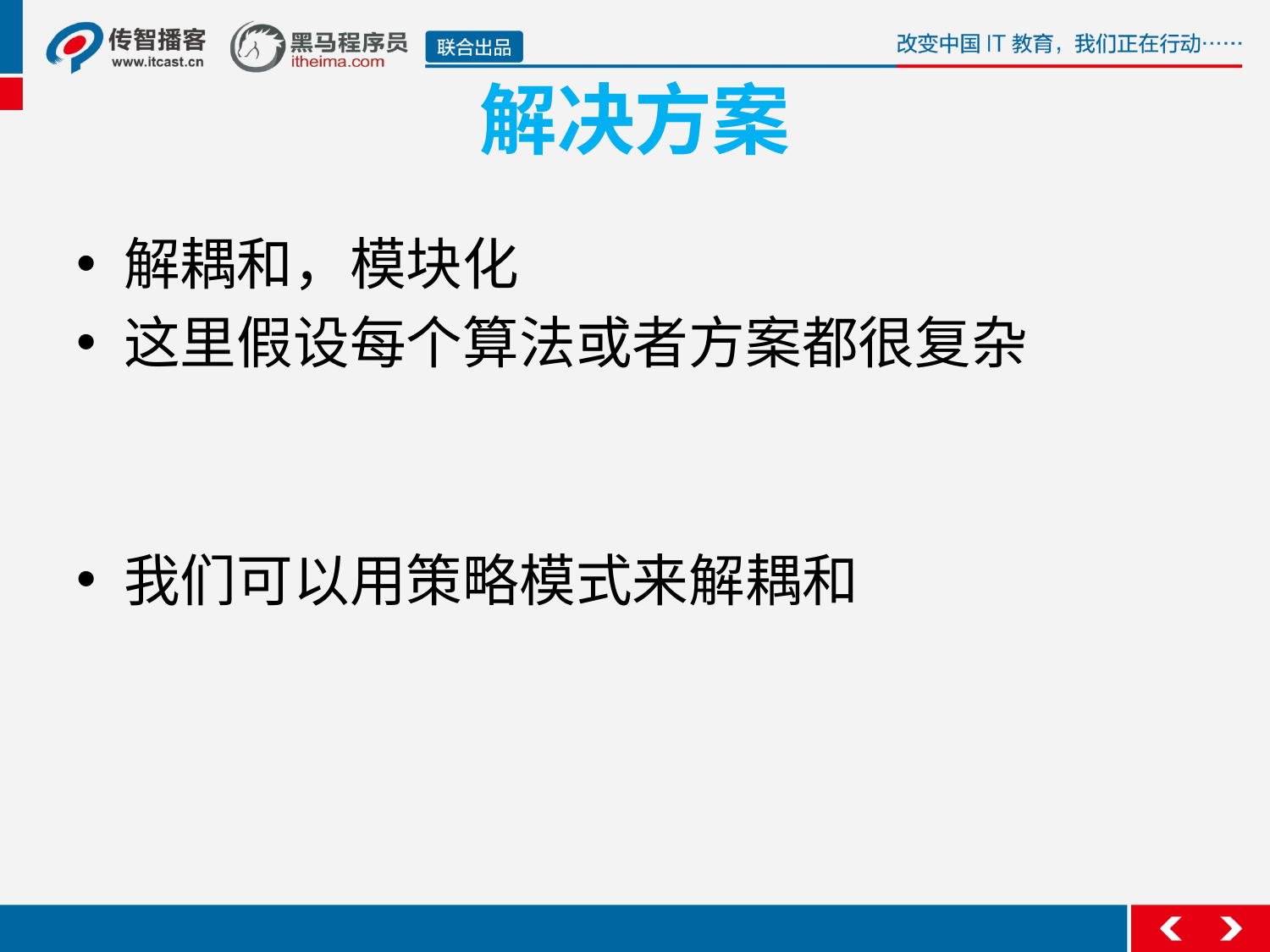

# 解决方案
解耦和，模块化
这里假设每个算法或者方案都很复杂

我们可以用策略模式来解耦和